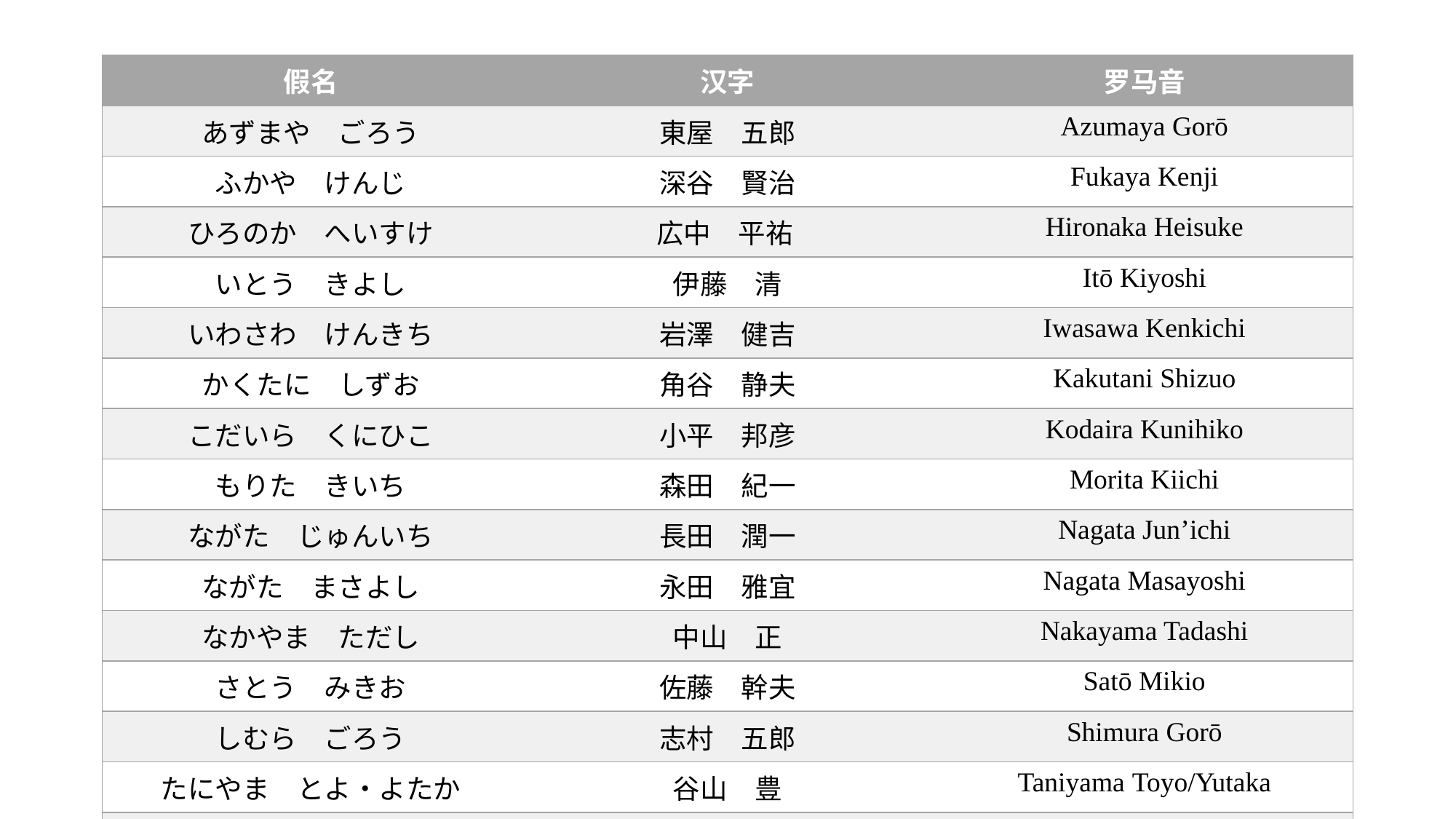

| 假名 | 汉字 | 罗马音 |
| --- | --- | --- |
| あずまや　ごろう | 東屋　五郎 | Azumaya Gorō |
| ふかや　けんじ | 深谷　賢治 | Fukaya Kenji |
| ひろのか　へいすけ | 広中　平祐 | Hironaka Heisuke |
| いとう　きよし | 伊藤　清 | Itō Kiyoshi |
| いわさわ　けんきち | 岩澤　健吉 | Iwasawa Kenkichi |
| かくたに　しずお | 角谷　静夫 | Kakutani Shizuo |
| こだいら　くにひこ | 小平　邦彦 | Kodaira Kunihiko |
| もりた　きいち | 森田　紀一 | Morita Kiichi |
| ながた　じゅんいち | 長田　潤一 | Nagata Jun’ichi |
| ながた　まさよし | 永田　雅宜 | Nagata Masayoshi |
| なかやま　ただし | 中山　正 | Nakayama Tadashi |
| さとう　みきお | 佐藤　幹夫 | Satō Mikio |
| しむら　ごろう | 志村　五郎 | Shimura Gorō |
| たにやま　とよ・よたか | 谷山　豊 | Taniyama Toyo/Yutaka |
| よねだ　のぶお | 米田　信夫 | Yoneda Nobuo |